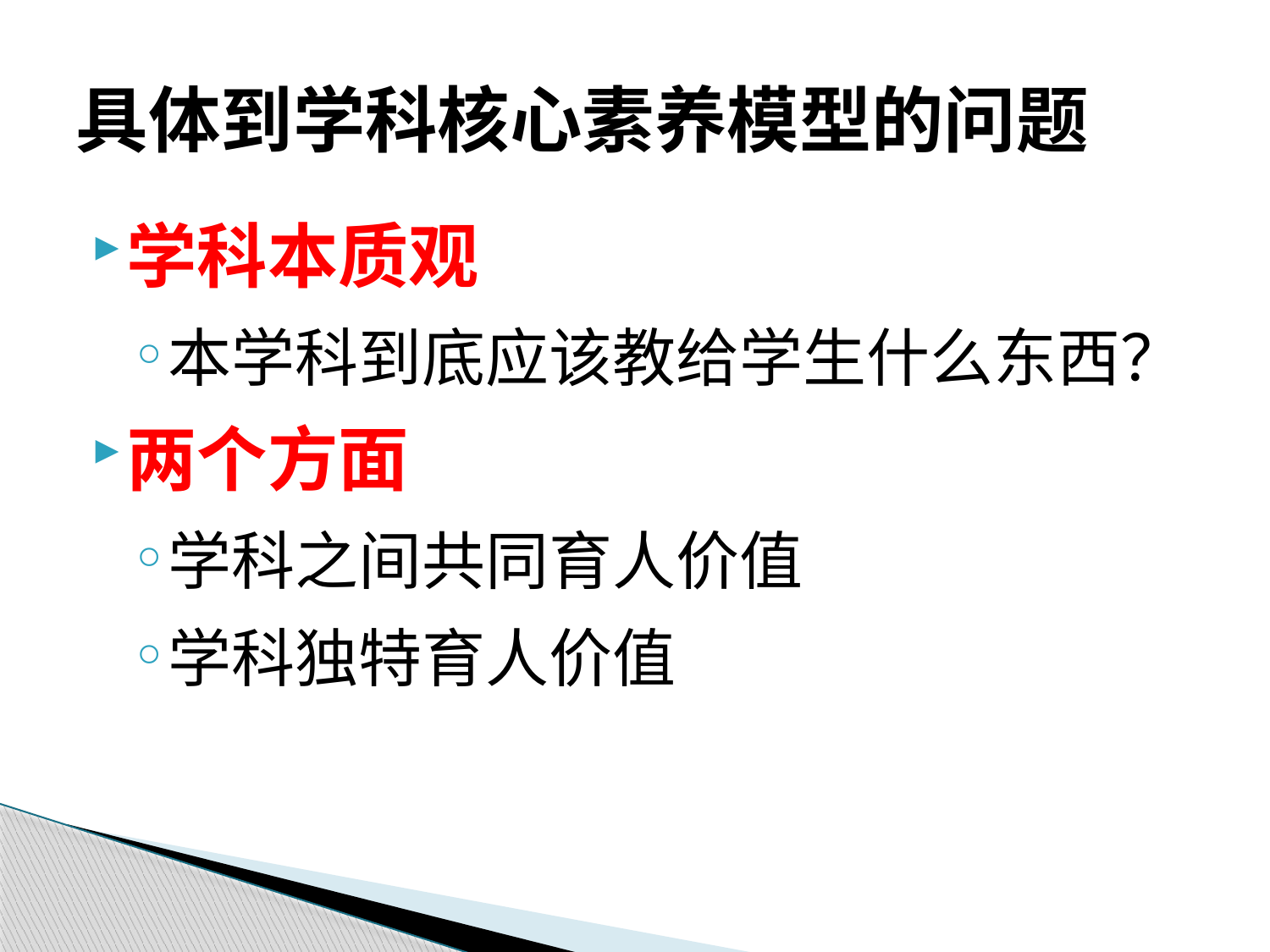

# 具体到学科核心素养模型的问题
学科本质观
本学科到底应该教给学生什么东西？
两个方面
学科之间共同育人价值
学科独特育人价值